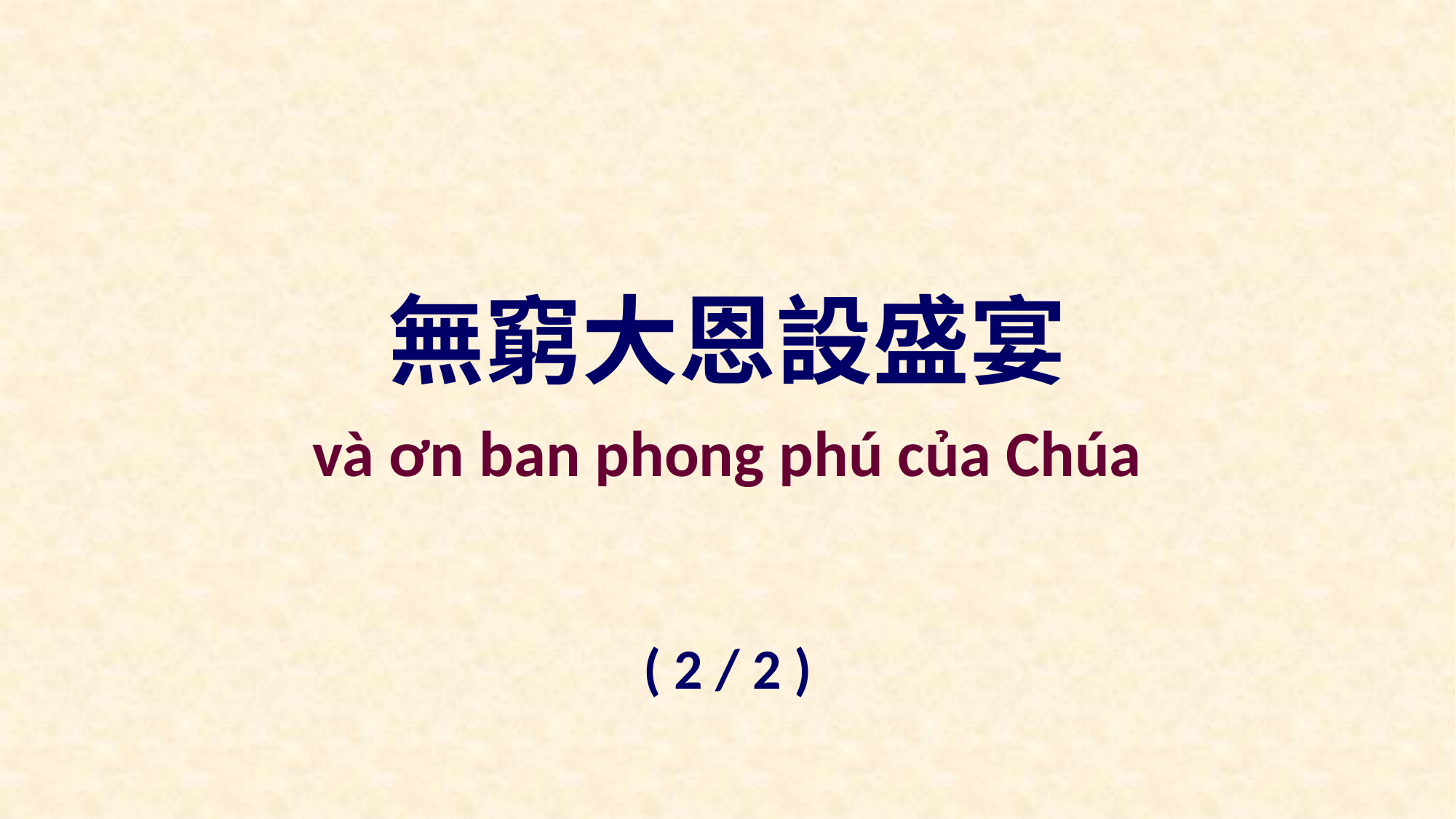

無窮大恩設盛宴
và ơn ban phong phú của Chúa
( 2 / 2 )